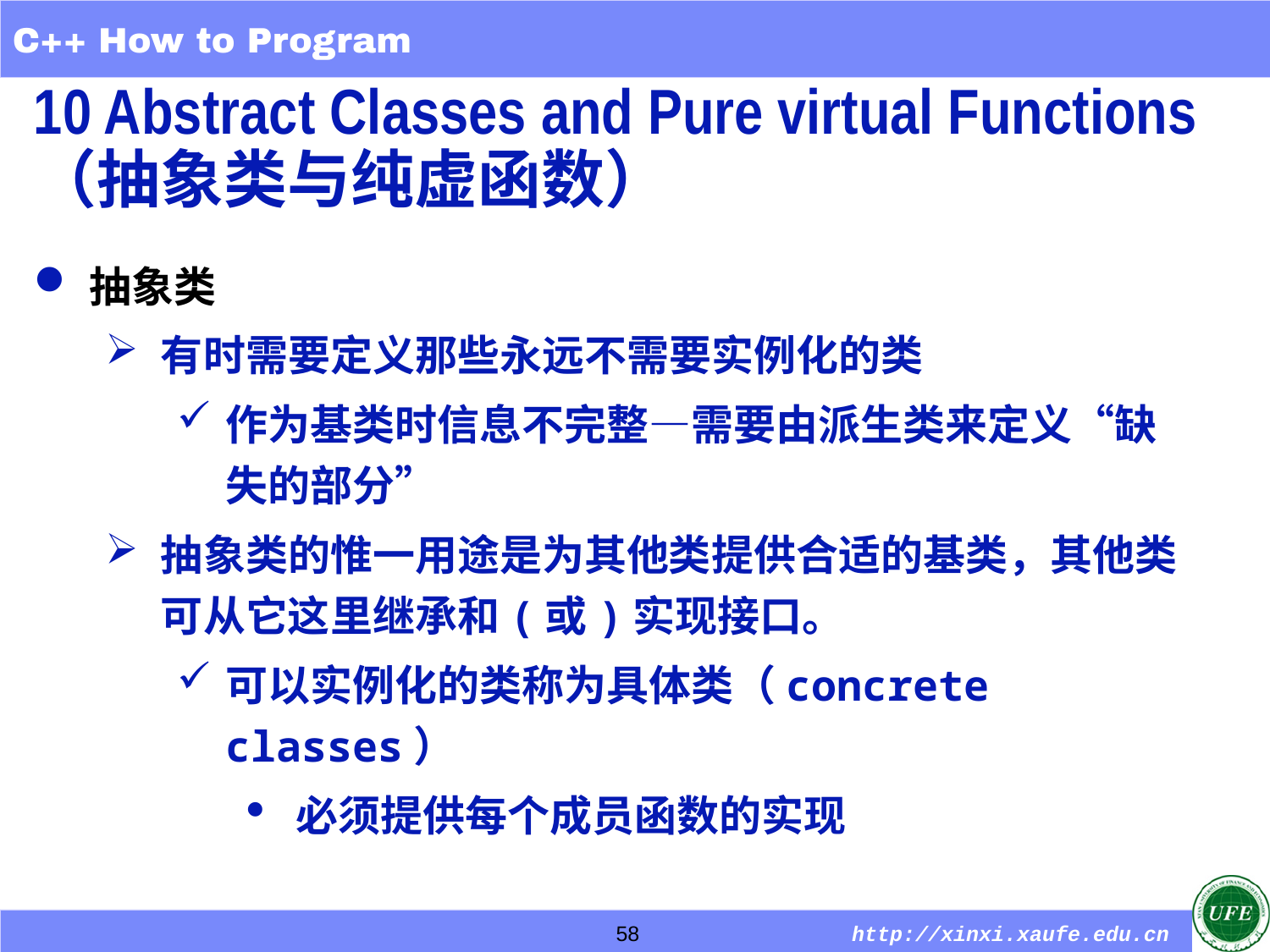

10 Abstract Classes and Pure virtual Functions
（抽象类与纯虚函数）
抽象类
有时需要定义那些永远不需要实例化的类
作为基类时信息不完整—需要由派生类来定义“缺失的部分”
抽象类的惟一用途是为其他类提供合适的基类，其他类可从它这里继承和(或)实现接口。
可以实例化的类称为具体类（concrete classes）
必须提供每个成员函数的实现
58